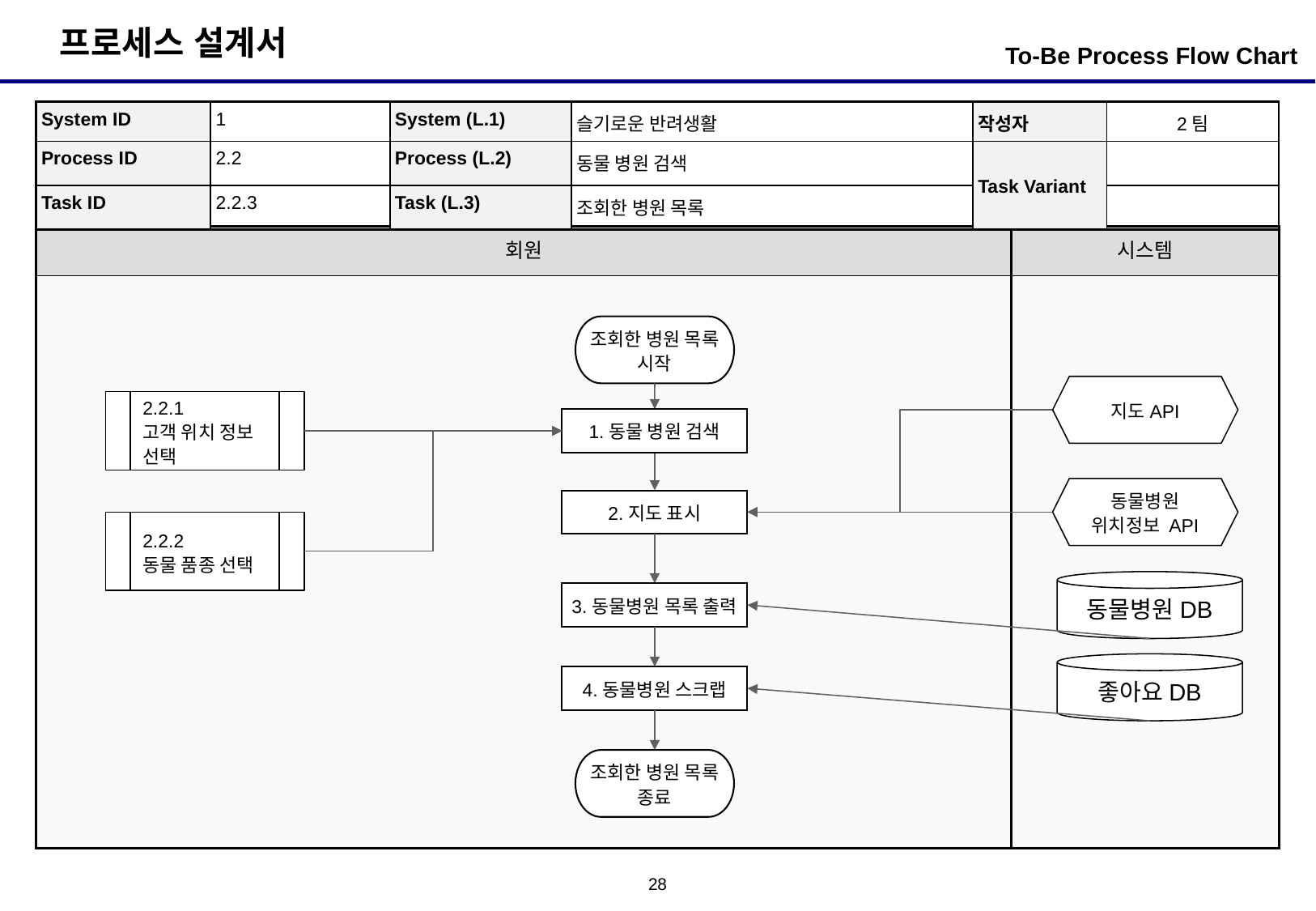

To-Be Process Flow Chart
| System ID | 1 | System (L.1) | 슬기로운 반려생활 | 작성자 | 2팀 |
| --- | --- | --- | --- | --- | --- |
| Process ID | 2.2 | Process (L.2) | 동물 병원 검색 | Task Variant |  |
| Task ID | 2.2.3 | Task (L.3) | 조회한 병원 목록 |  |  |
| 회원 | 시스템 |
| --- | --- |
|  |  |
조회한 병원 목록 시작
지도API
2.2.1
고객 위치 정보 선택
1.동물 병원 검색
동물병원 위치정보 API
2.지도 표시
2.2.2
동물 품종 선택
동물병원DB
3.동물병원 목록 출력
좋아요DB
4.동물병원 스크랩
조회한 병원 목록 종료